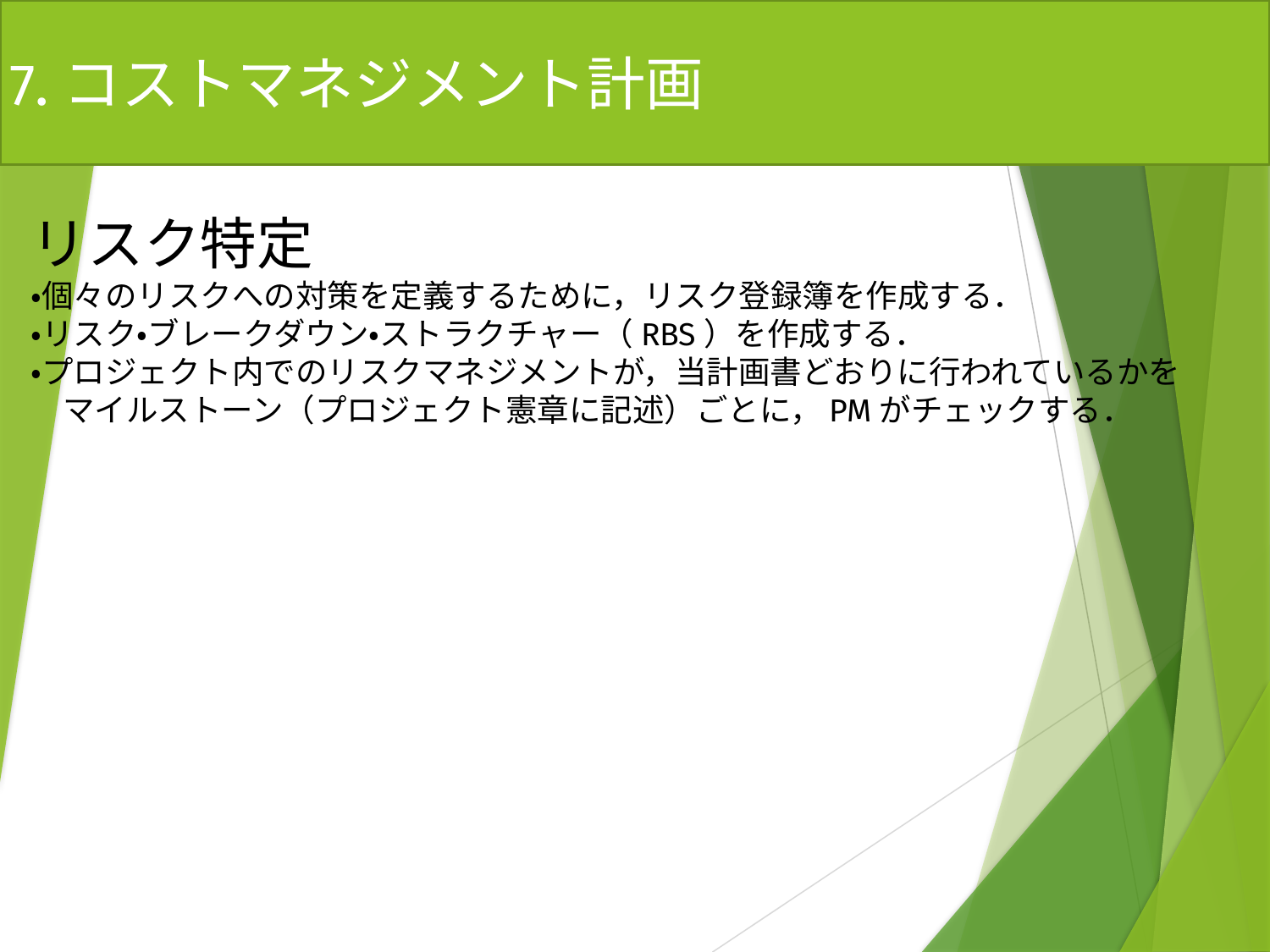

7.コストマネジメント計画
リスク特定
・個々のリスクへの対策を定義するために，リスク登録簿を作成する．
・リスク・ブレークダウン・ストラクチャー（RBS）を作成する．
・プロジェクト内でのリスクマネジメントが，当計画書どおりに行われているかを
　マイルストーン（プロジェクト憲章に記述）ごとに，PMがチェックする．